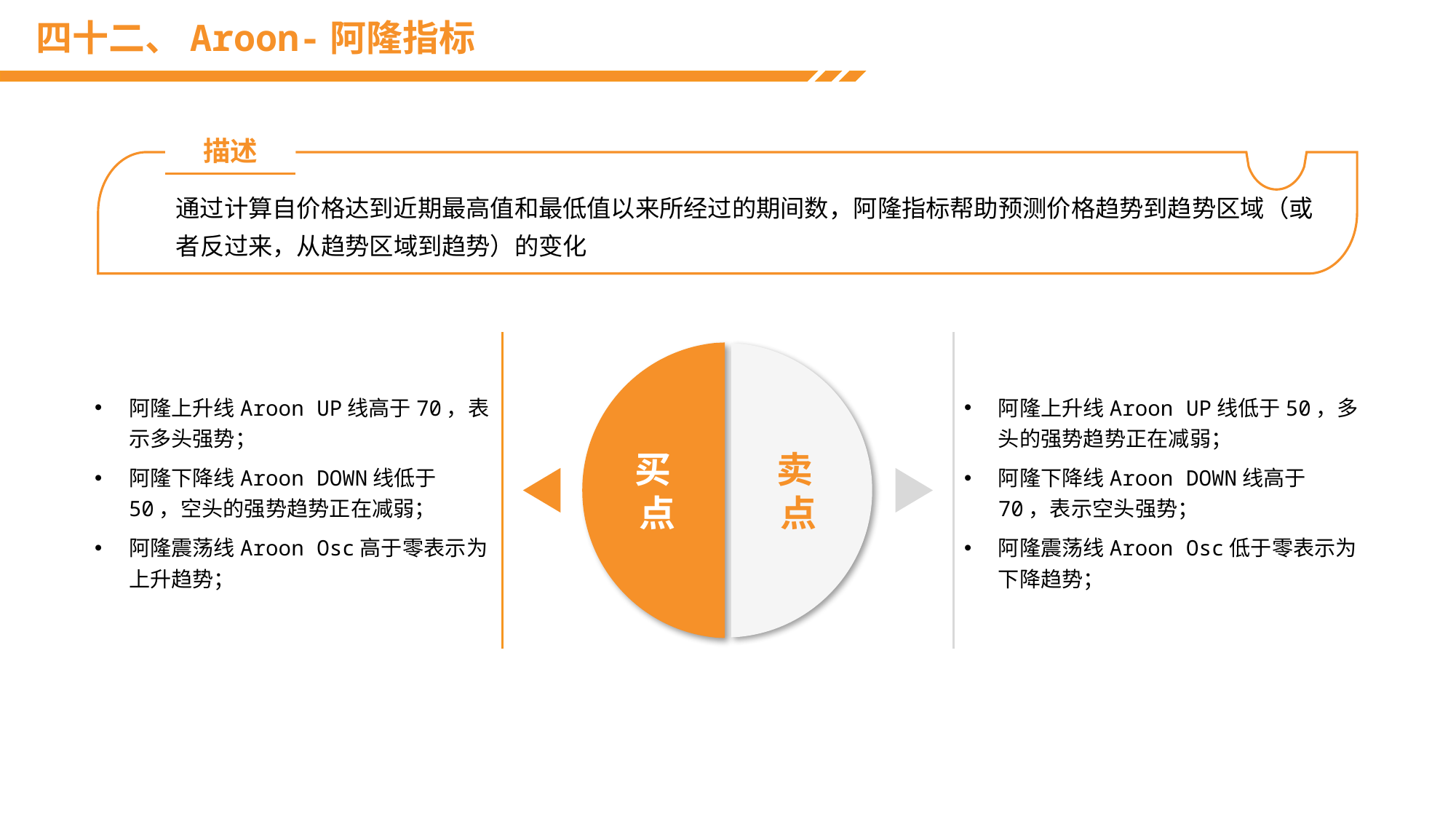

# 四十二、Aroon-阿隆指标
描述

通过计算自价格达到近期最高值和最低值以来所经过的期间数，阿隆指标帮助预测价格趋势到趋势区域（或者反过来，从趋势区域到趋势）的变化
阿隆上升线Aroon UP线高于70，表示多头强势；
阿隆下降线Aroon DOWN线低于50，空头的强势趋势正在减弱；
阿隆震荡线Aroon Osc高于零表示为上升趋势；
阿隆上升线Aroon UP线低于50，多头的强势趋势正在减弱；
阿隆下降线Aroon DOWN线高于70，表示空头强势；
阿隆震荡线Aroon Osc低于零表示为下降趋势；

买
点
卖
点